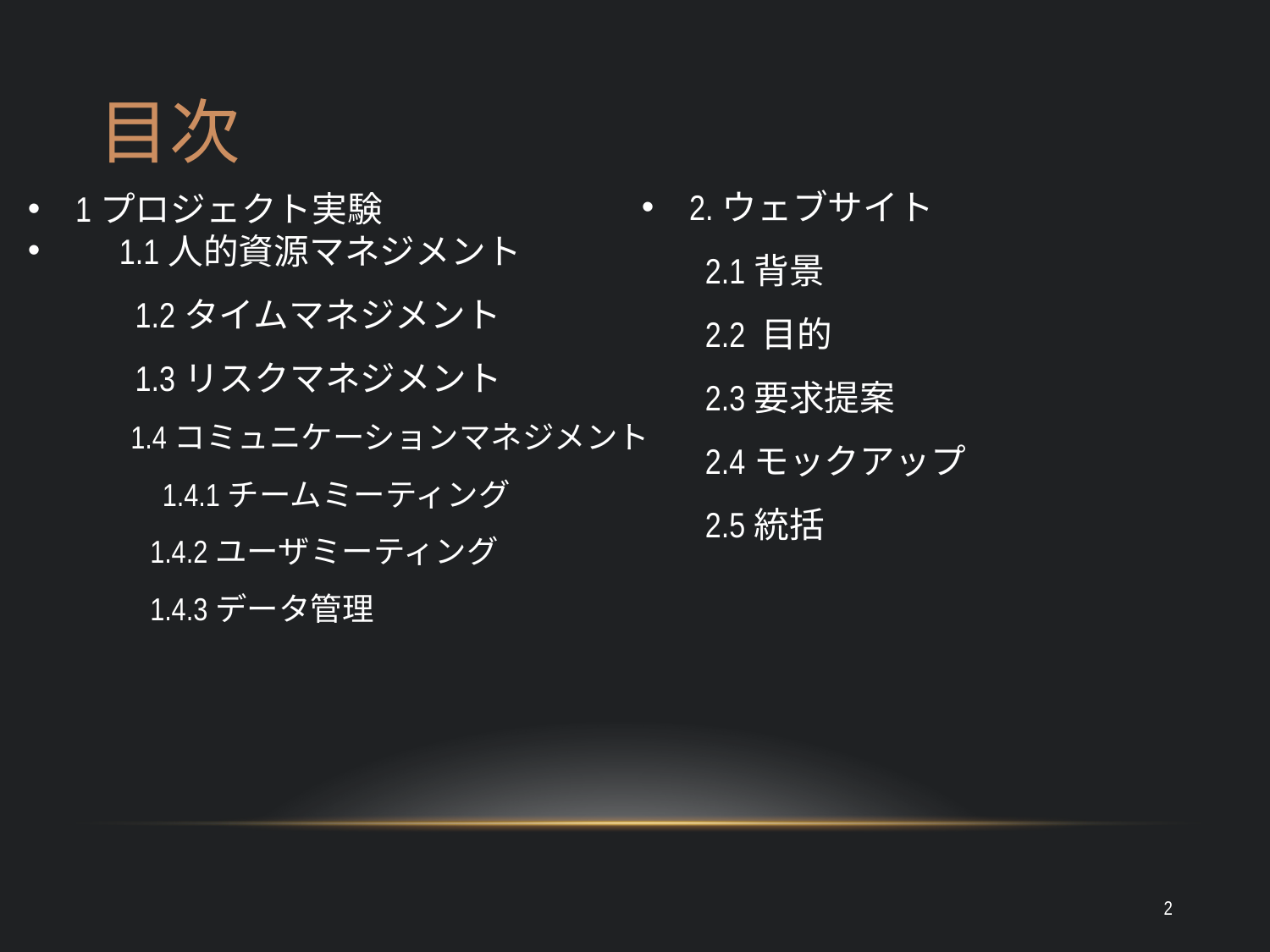

# 目次
2.ウェブサイト
2.1背景
2.2 目的
2.3要求提案
2.4モックアップ
2.5統括

1プロジェクト実験
　1.1人的資源マネジメント
　1.2タイムマネジメント
　1.3リスクマネジメント
　　　1.4コミュニケーションマネジメント
　　　　1.4.1チームミーティング
                 1.4.2ユーザミーティング
                 1.4.3データ管理

2